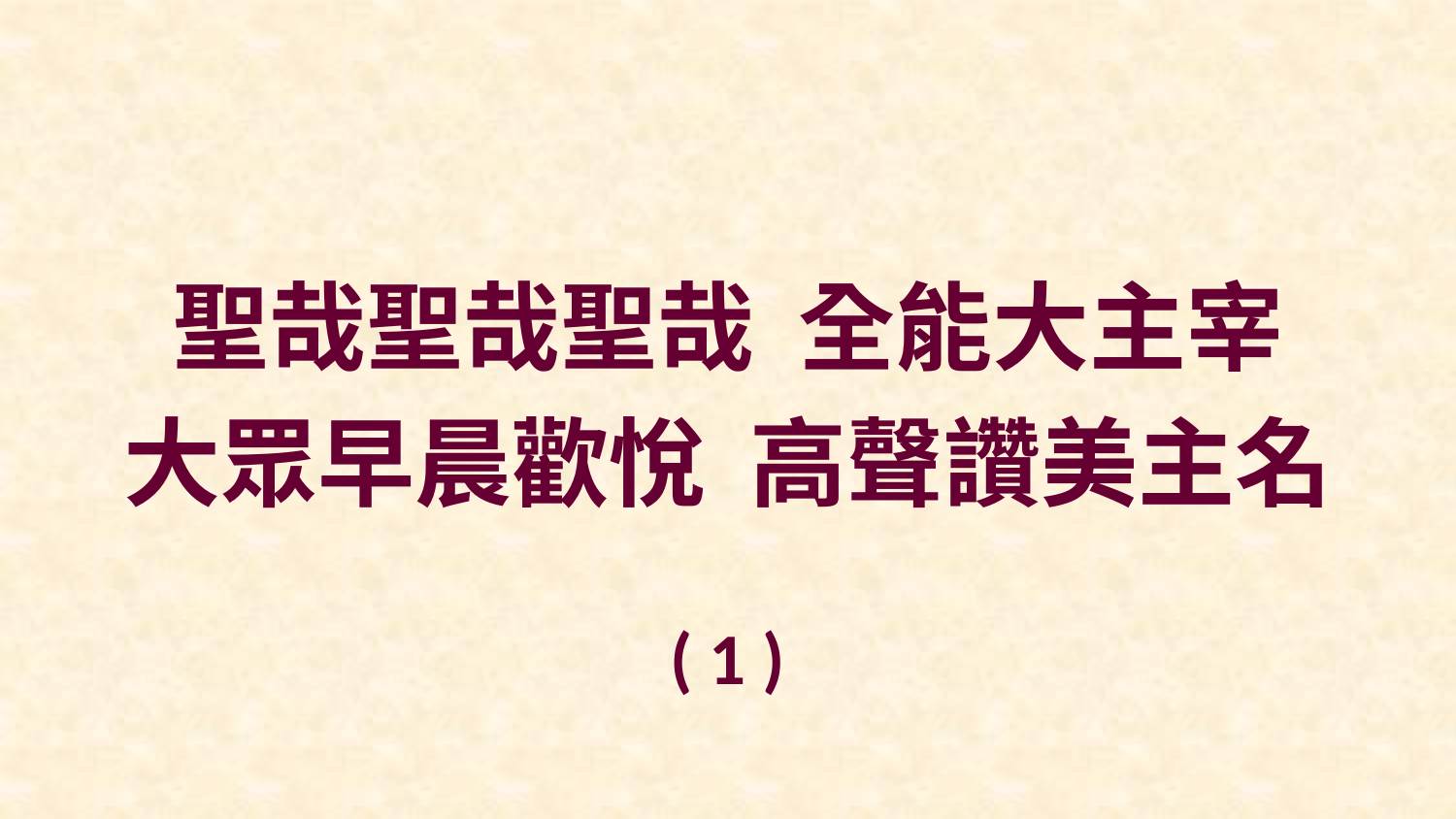

聖哉聖哉聖哉  全能大主宰
大眾早晨歡悅  高聲讚美主名
( 1 )